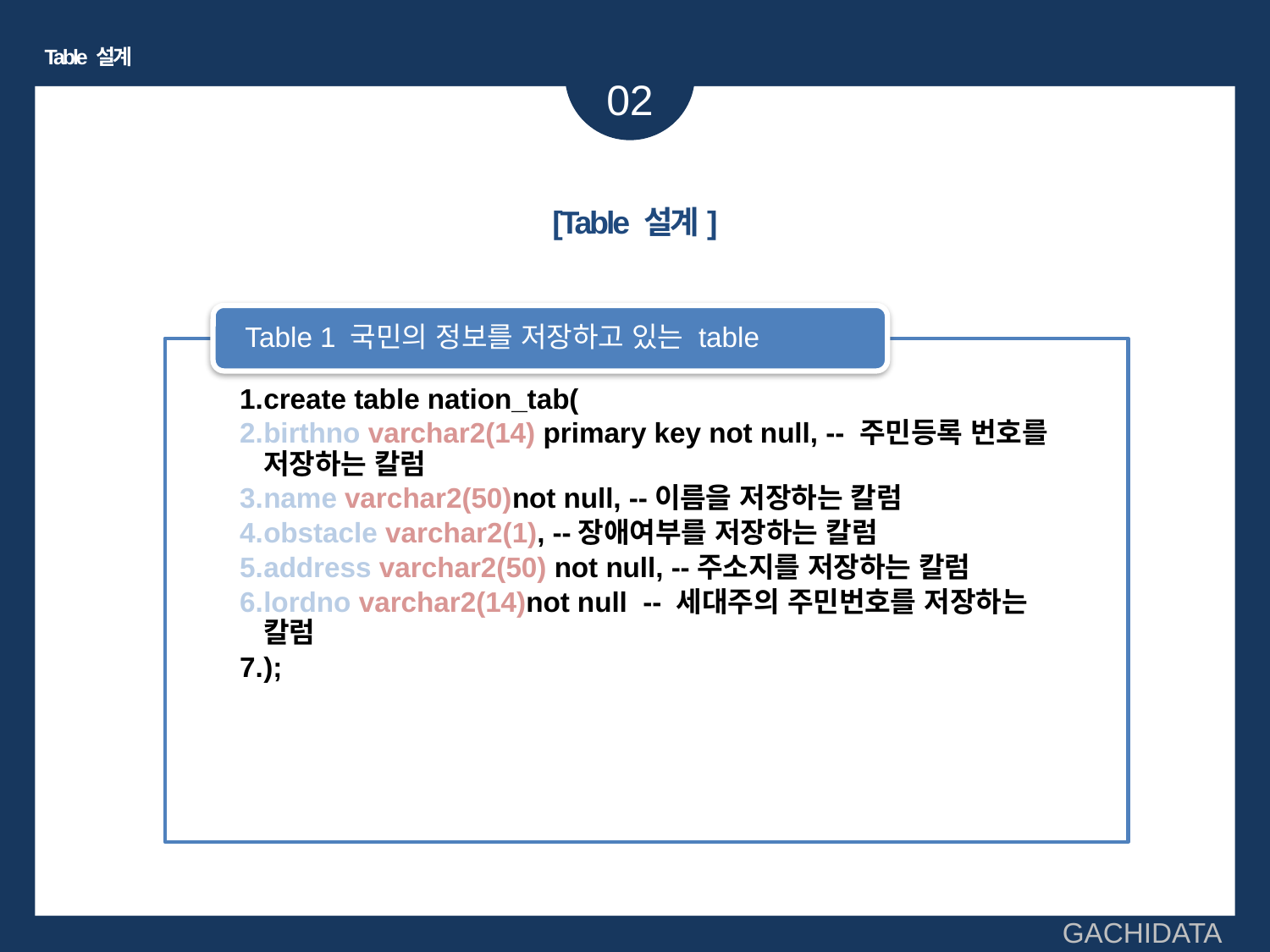

Table 설계
02

[Table 설계]
create table nation_tab(
birthno varchar2(14) primary key not null, -- 주민등록 번호를 저장하는 칼럼
name varchar2(50)not null, --이름을 저장하는 칼럼
obstacle varchar2(1), --장애여부를 저장하는 칼럼
address varchar2(50) not null, --주소지를 저장하는 칼럼
lordno varchar2(14)not null  -- 세대주의 주민번호를 저장하는 칼럼
);
Table 1 국민의 정보를 저장하고 있는 table

GACHIDATA